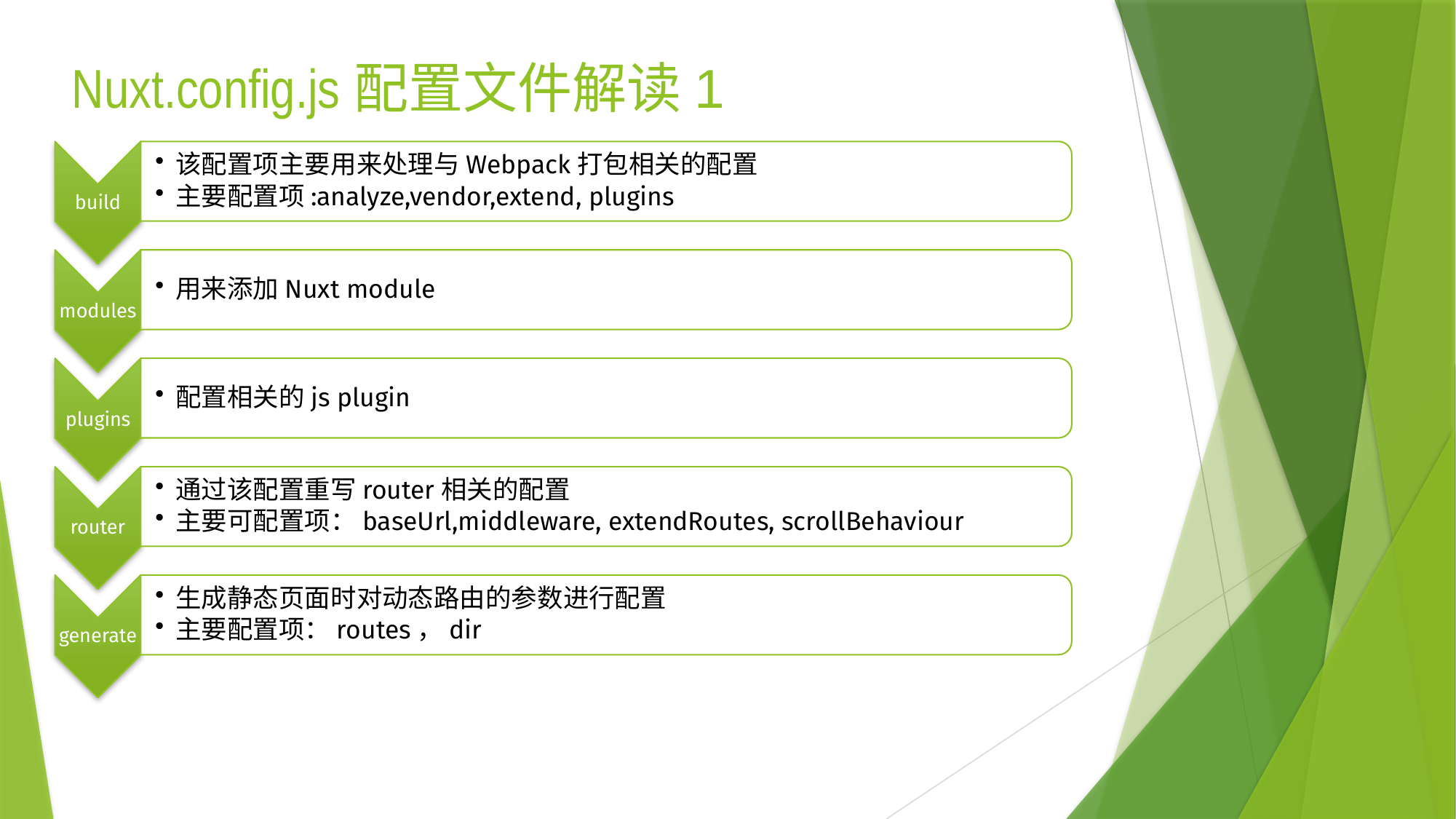

Nuxt.config.js配置文件解读1
build
该配置项主要用来处理与Webpack打包相关的配置
主要配置项:analyze,vendor,extend, plugins
modules
用来添加Nuxt module
plugins
配置相关的js plugin
router
通过该配置重写router相关的配置
主要可配置项：baseUrl,middleware, extendRoutes, scrollBehaviour
generate
生成静态页面时对动态路由的参数进行配置
主要配置项：routes，dir